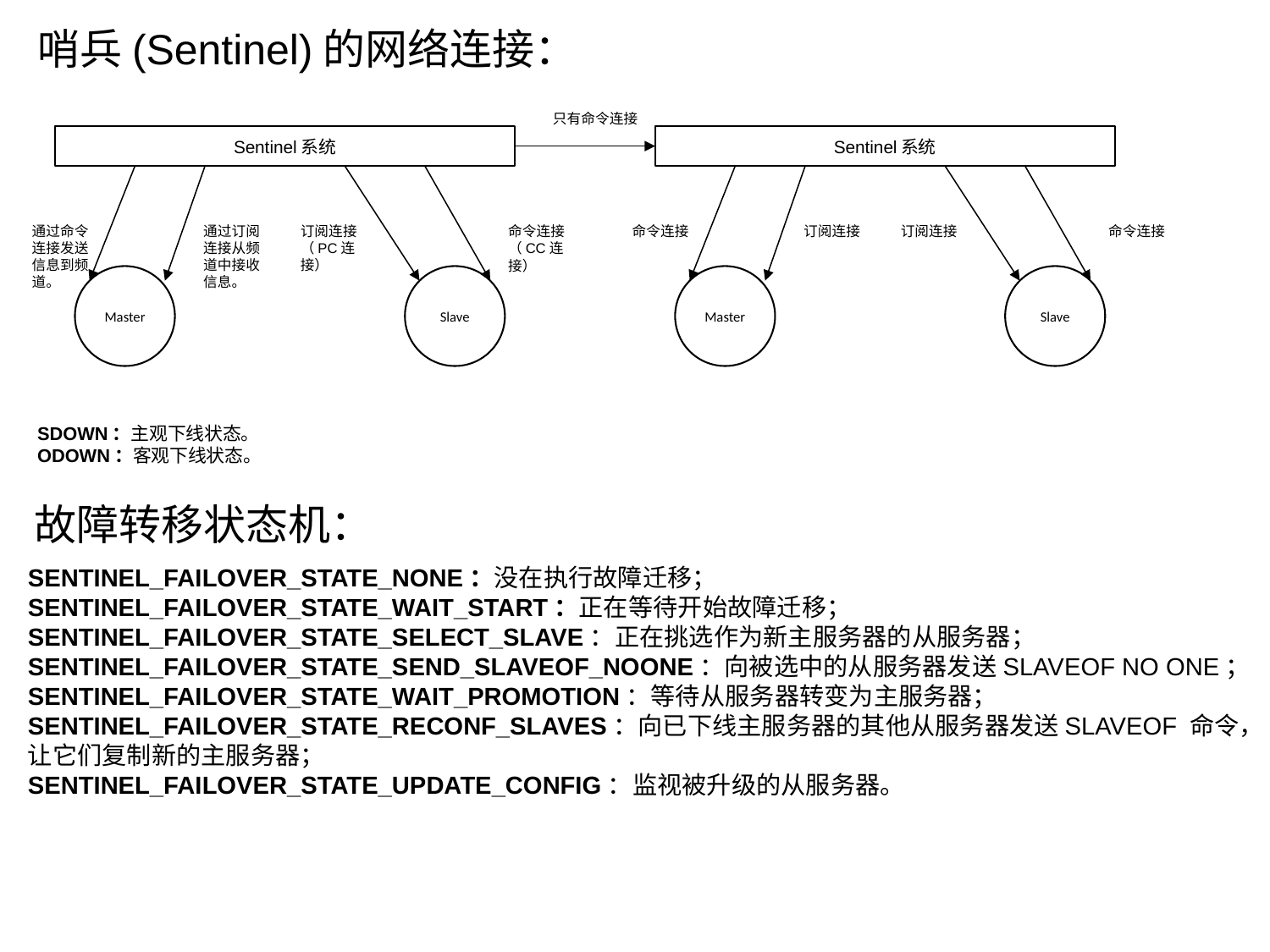

哨兵(Sentinel)的网络连接：
只有命令连接
Sentinel系统
Sentinel系统
命令连接
订阅连接
订阅连接
命令连接
Master
Slave
通过命令连接发送信息到频道。
通过订阅连接从频道中接收信息。
订阅连接
（PC连接）
命令连接
（CC连接）
Master
Slave
SDOWN：主观下线状态。
ODOWN：客观下线状态。
故障转移状态机：
SENTINEL_FAILOVER_STATE_NONE：没在执行故障迁移；
SENTINEL_FAILOVER_STATE_WAIT_START：正在等待开始故障迁移；
SENTINEL_FAILOVER_STATE_SELECT_SLAVE：正在挑选作为新主服务器的从服务器；
SENTINEL_FAILOVER_STATE_SEND_SLAVEOF_NOONE：向被选中的从服务器发送SLAVEOF NO ONE；
SENTINEL_FAILOVER_STATE_WAIT_PROMOTION：等待从服务器转变为主服务器；
SENTINEL_FAILOVER_STATE_RECONF_SLAVES：向已下线主服务器的其他从服务器发送SLAVEOF 命令，让它们复制新的主服务器；
SENTINEL_FAILOVER_STATE_UPDATE_CONFIG：监视被升级的从服务器。